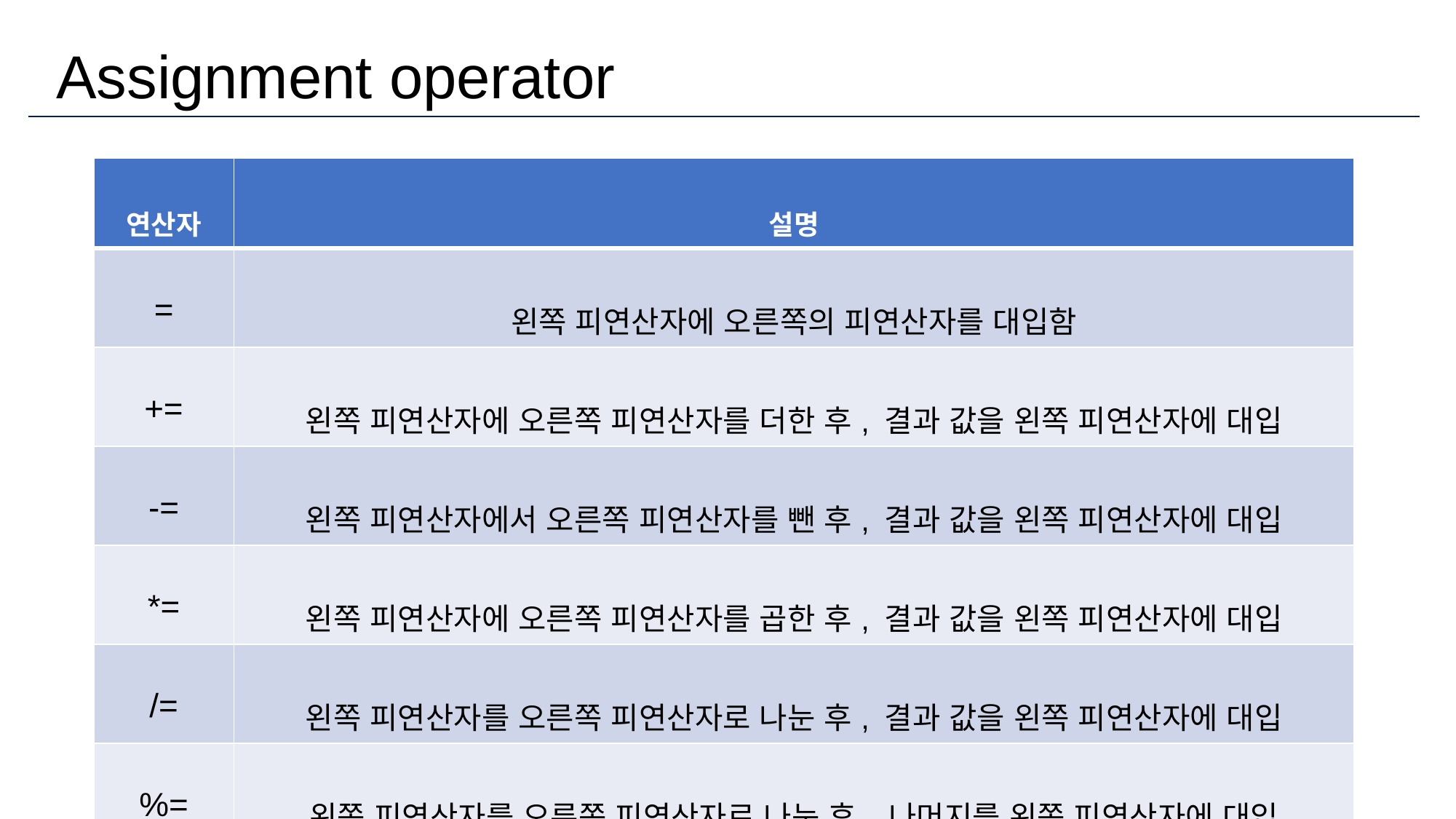

# Assignment operator
| 연산자 | 설명 |
| --- | --- |
| = | 왼쪽 피연산자에 오른쪽의 피연산자를 대입함 |
| += | 왼쪽 피연산자에 오른쪽 피연산자를 더한 후, 결과 값을 왼쪽 피연산자에 대입 |
| -= | 왼쪽 피연산자에서 오른쪽 피연산자를 뺀 후, 결과 값을 왼쪽 피연산자에 대입 |
| \*= | 왼쪽 피연산자에 오른쪽 피연산자를 곱한 후, 결과 값을 왼쪽 피연산자에 대입 |
| /= | 왼쪽 피연산자를 오른쪽 피연산자로 나눈 후, 결과 값을 왼쪽 피연산자에 대입 |
| %= | 왼쪽 피연산자를 오른쪽 피연산자로 나눈 후, 나머지를 왼쪽 피연산자에 대입 |